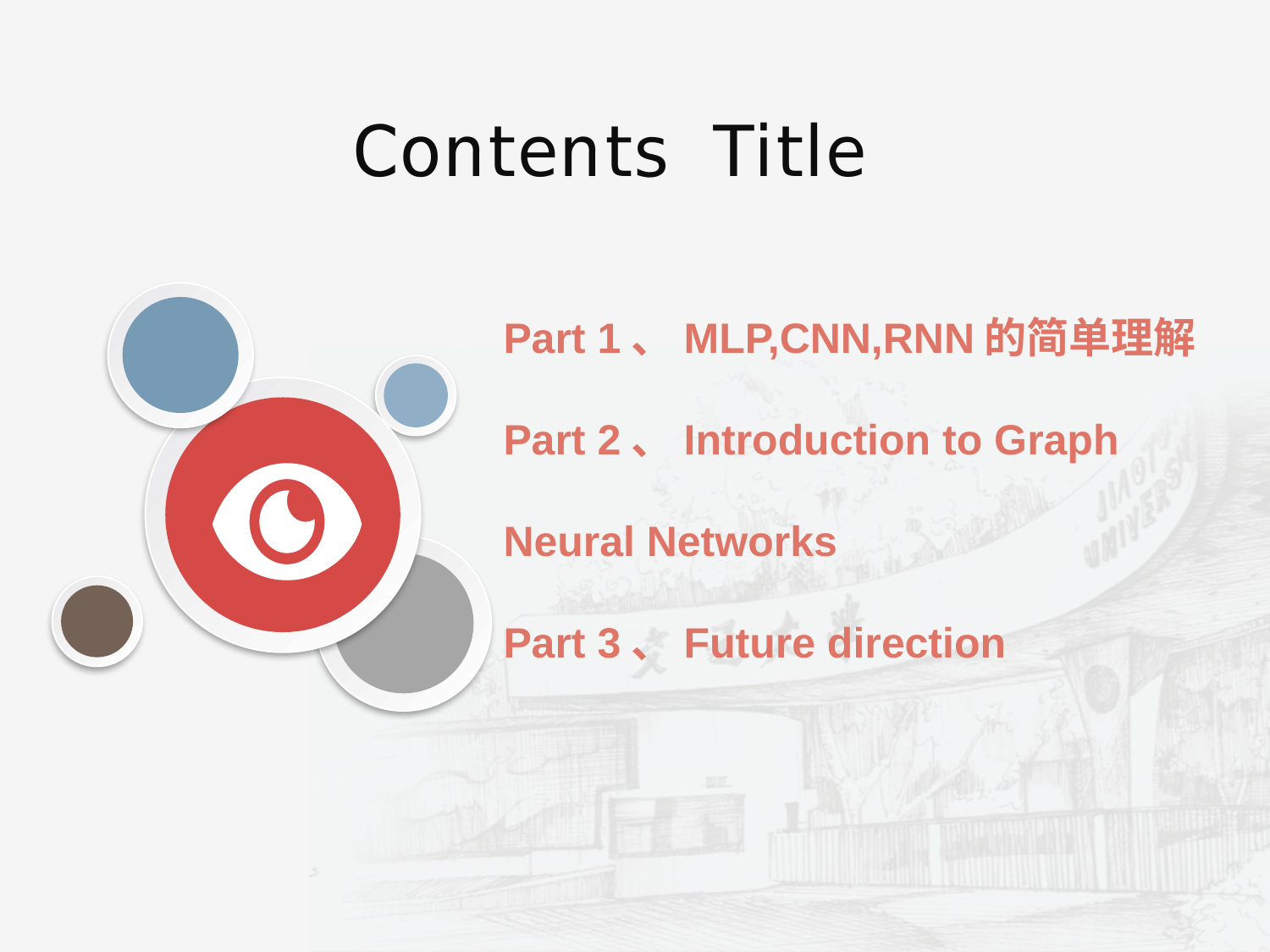

Contents  Title
Part 1、MLP,CNN,RNN的简单理解
Part 2、Introduction to Graph	   Neural Networks
Part 3、Future direction